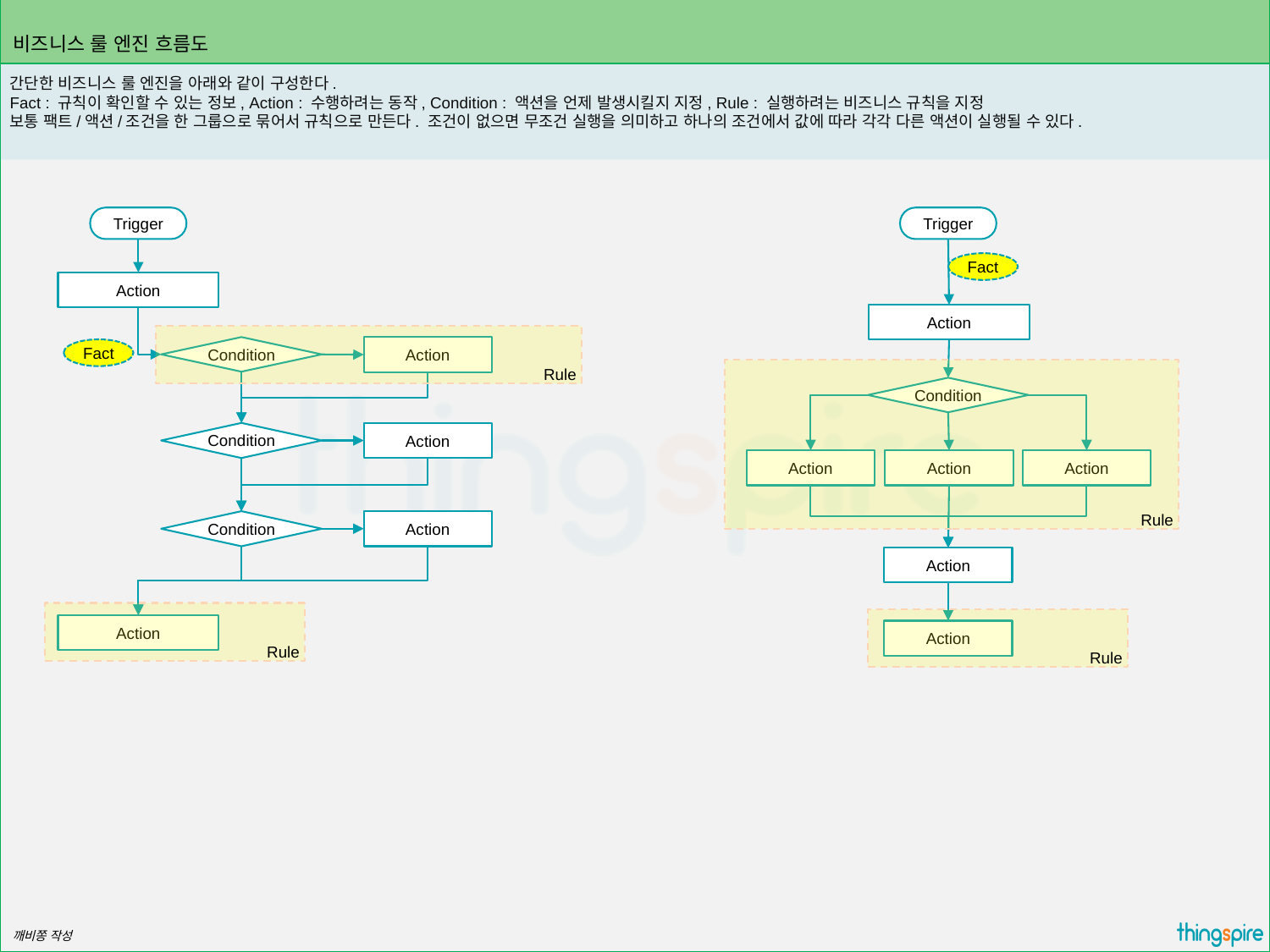

# 비즈니스 룰 엔진 흐름도
간단한 비즈니스 룰 엔진을 아래와 같이 구성한다.
Fact : 규칙이 확인할 수 있는 정보, Action : 수행하려는 동작, Condition : 액션을 언제 발생시킬지 지정, Rule : 실행하려는 비즈니스 규칙을 지정
보통 팩트/액션/조건을 한 그룹으로 묶어서 규칙으로 만든다. 조건이 없으면 무조건 실행을 의미하고 하나의 조건에서 값에 따라 각각 다른 액션이 실행될 수 있다.

Trigger
Trigger
Fact
Action
Action
Rule
Condition
Action
Fact
Rule
Condition
Condition
Action
Action
Action
Action
Condition
Action
Action
Rule
Rule
Action
Action